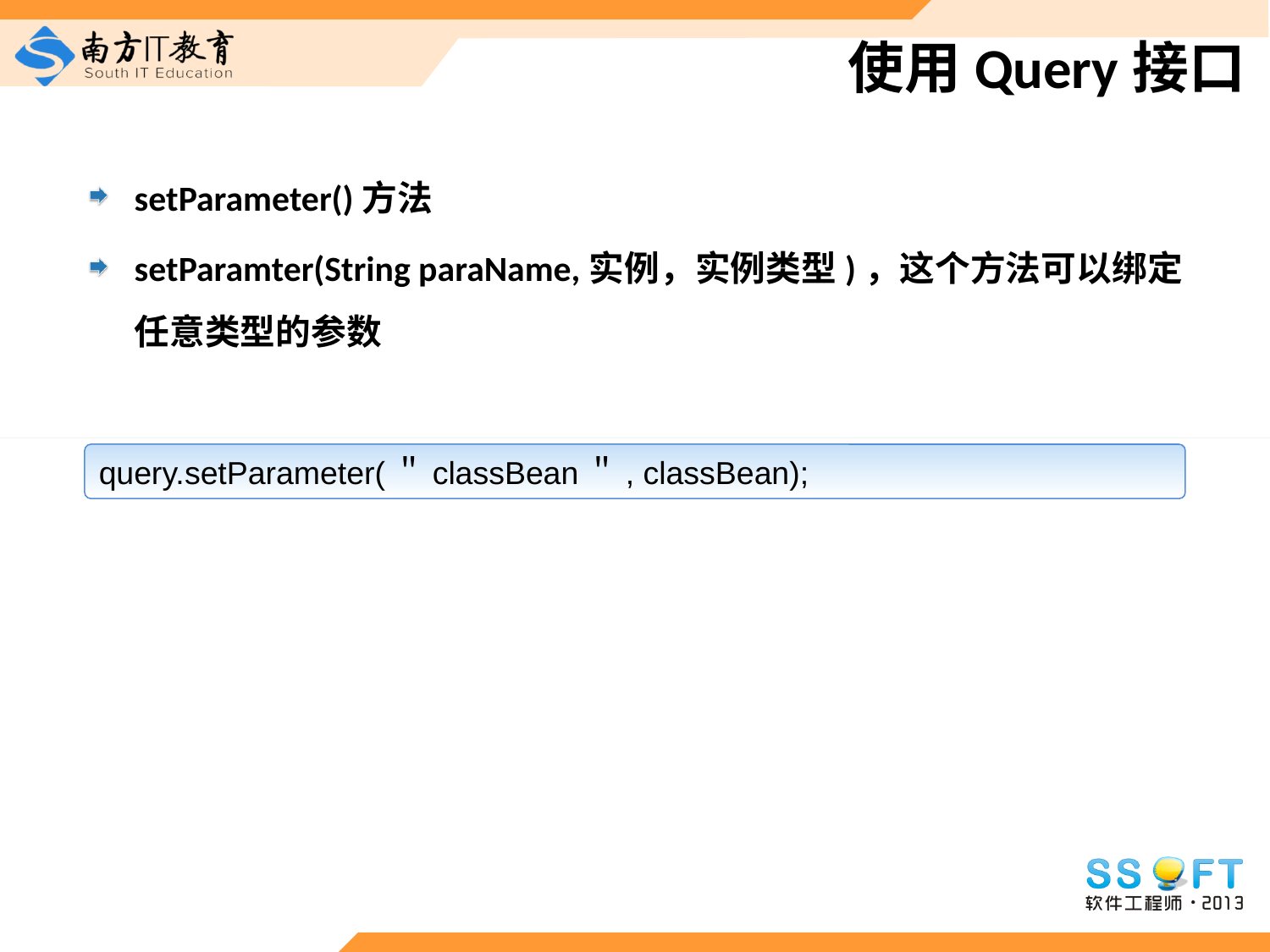

# 使用Query接口
setParameter()方法
setParamter(String paraName,实例，实例类型)，这个方法可以绑定任意类型的参数

query.setParameter(＂classBean＂, classBean);